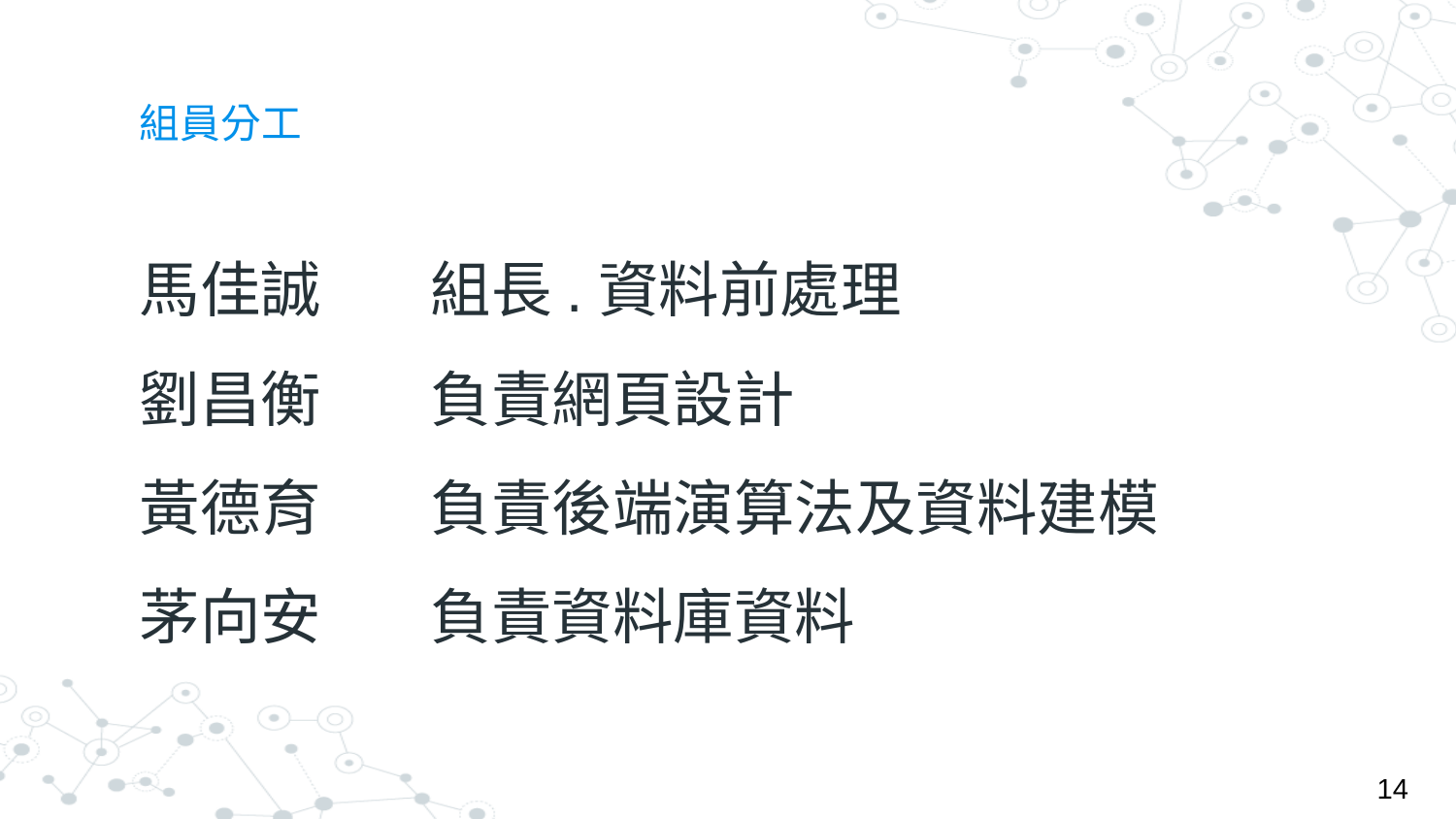

# 組員分工
馬佳誠	組長.資料前處理
劉昌衡	負責網頁設計
黃德育	負責後端演算法及資料建模
茅向安	負責資料庫資料
14